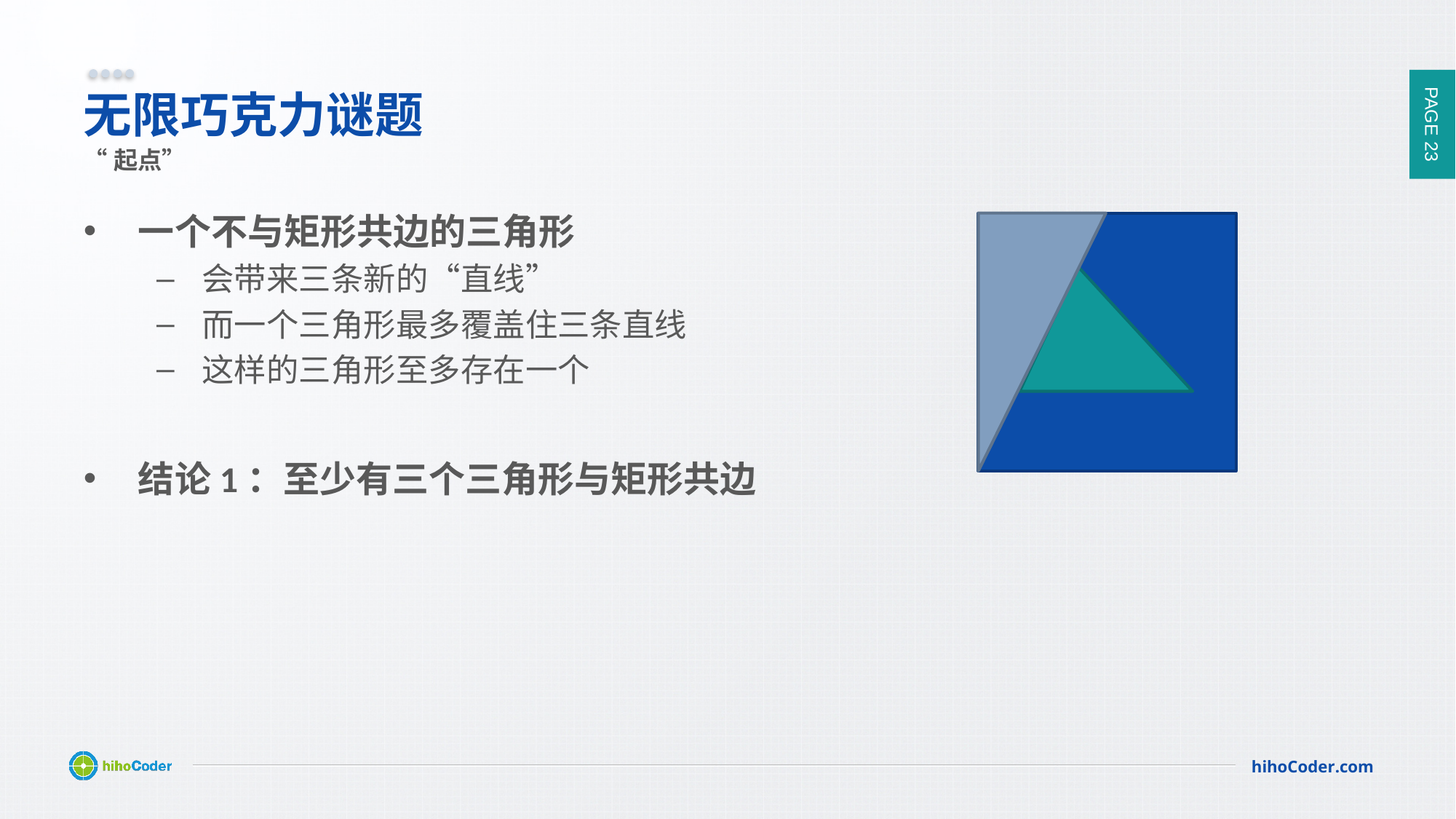

# 无限巧克力谜题
“起点”
一个不与矩形共边的三角形
会带来三条新的“直线”
而一个三角形最多覆盖住三条直线
这样的三角形至多存在一个

结论1：至少有三个三角形与矩形共边